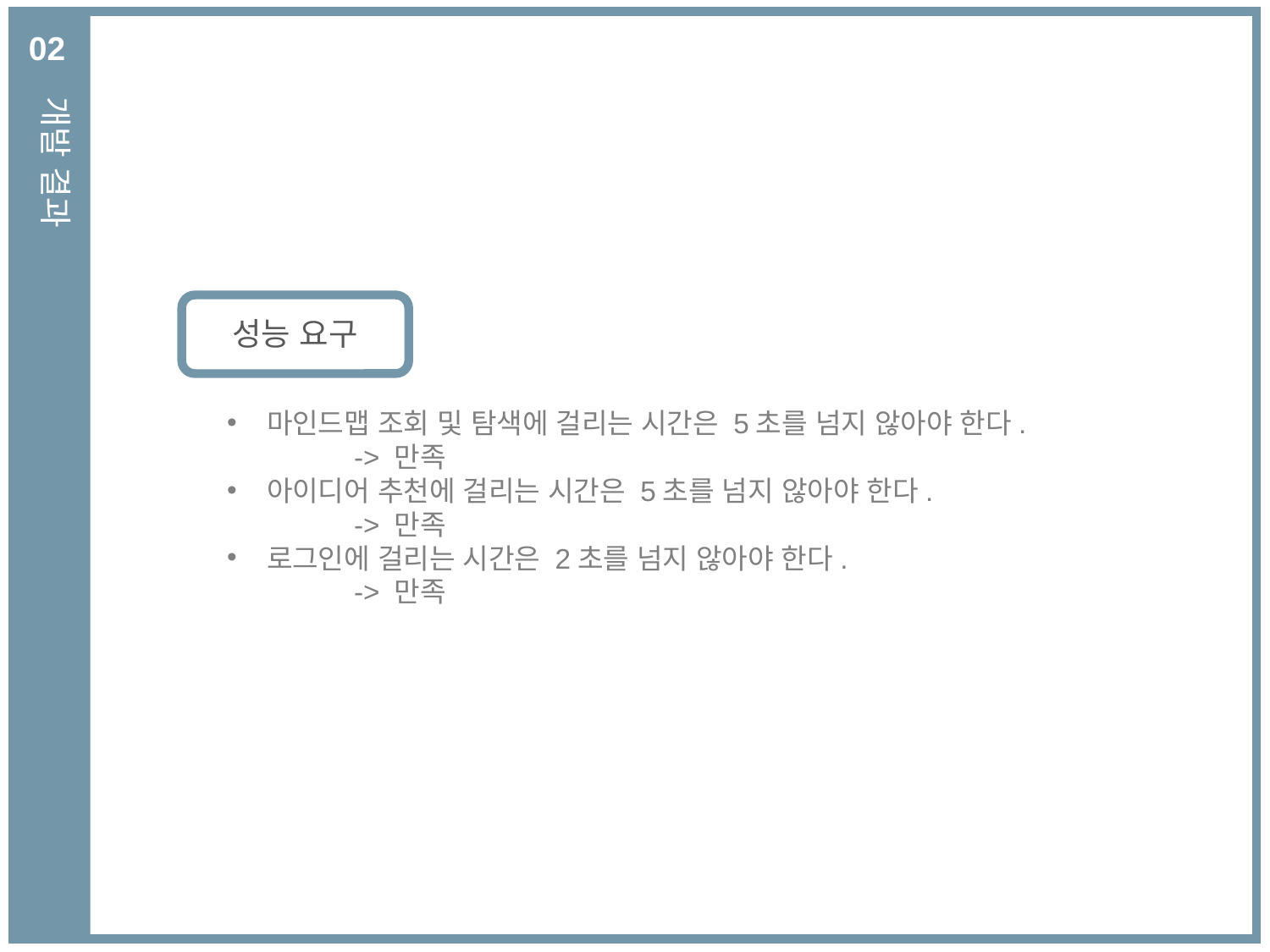

02
개발 결과

성능 요구
마인드맵 조회 및 탐색에 걸리는 시간은 5초를 넘지 않아야 한다.
	-> 만족
아이디어 추천에 걸리는 시간은 5초를 넘지 않아야 한다.
	-> 만족
로그인에 걸리는 시간은 2초를 넘지 않아야 한다.
	-> 만족